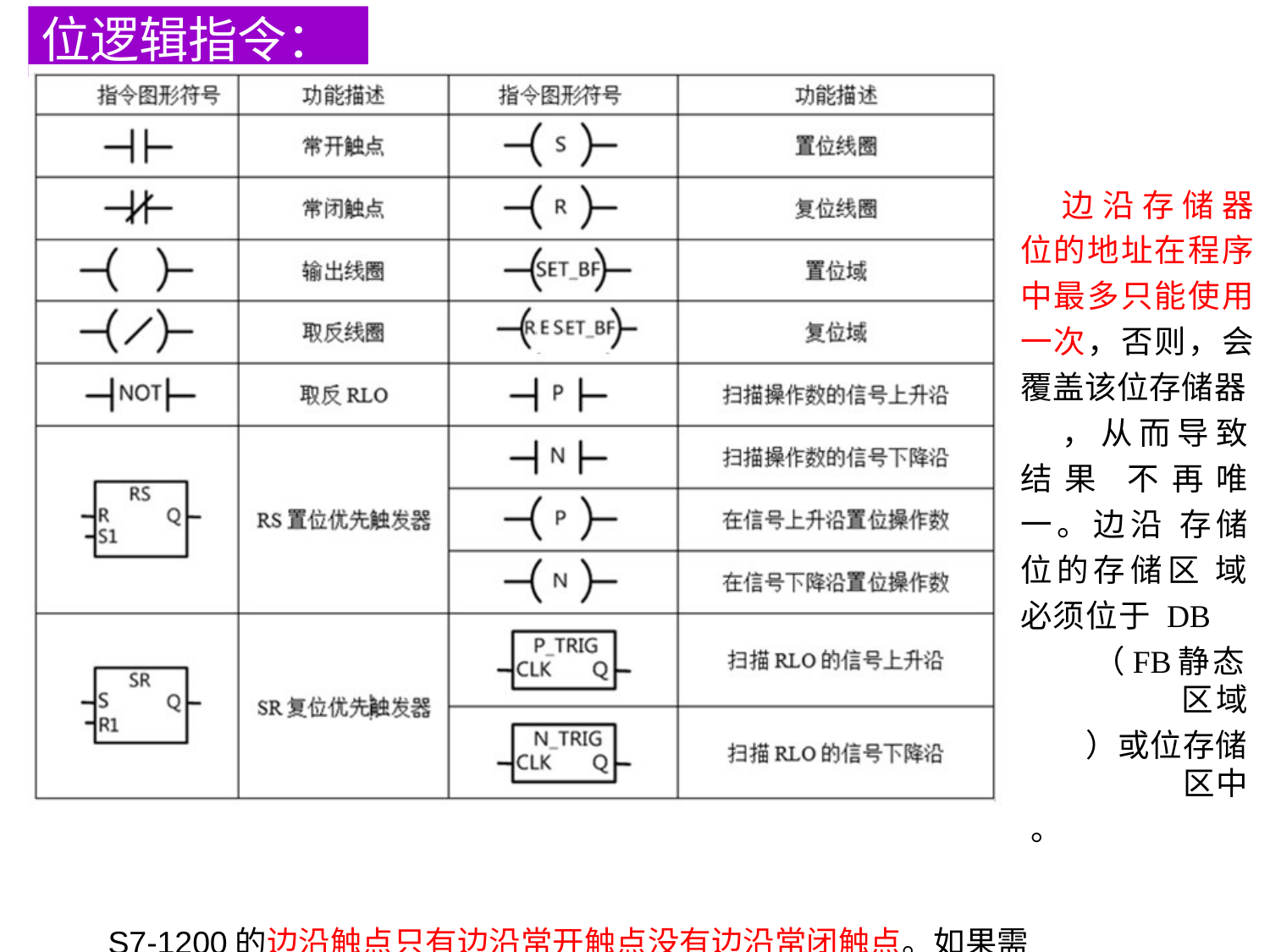

# 位逻辑指令：

边沿存储器 位的地址在程序 中最多只能使用 一次，否则，会 覆盖该位存储器
，从而导致结果 不再唯一。边沿 存储位的存储区 域必须位于 DB
（FB	静态区域
）或位存储区中
。

S7-1200的边沿触点只有边沿常开触点没有边沿常闭触点。如果需要用边沿常闭触点
，可以采用对边沿常开触点加取反RLO触点的方法来构成。利用边沿触点指令可以很方 便的实现信号跳变时触点接通一个周期，还可以利用边沿触点指令和取反指令串联4来8 实 现当信号跳变时，触点断开一个周期。